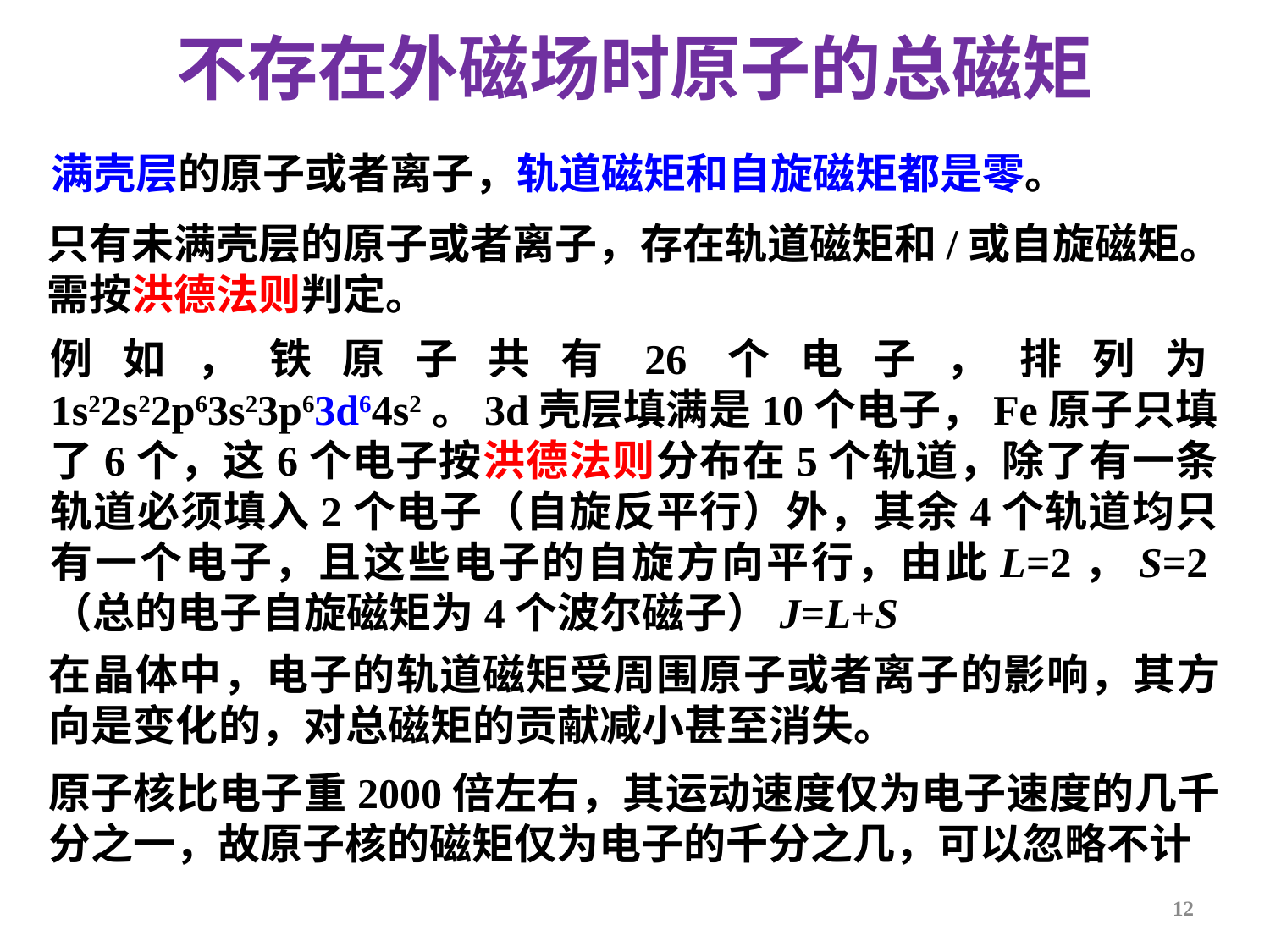

# 不存在外磁场时原子的总磁矩
满壳层的原子或者离子，轨道磁矩和自旋磁矩都是零。
只有未满壳层的原子或者离子，存在轨道磁矩和/或自旋磁矩。需按洪德法则判定。
例如，铁原子共有26个电子，排列为1s22s22p63s23p63d64s2。3d壳层填满是10个电子，Fe原子只填了6个，这6个电子按洪德法则分布在5个轨道，除了有一条轨道必须填入2个电子（自旋反平行）外，其余4个轨道均只有一个电子，且这些电子的自旋方向平行，由此L=2，S=2（总的电子自旋磁矩为4个波尔磁子）J=L+S
在晶体中，电子的轨道磁矩受周围原子或者离子的影响，其方向是变化的，对总磁矩的贡献减小甚至消失。
原子核比电子重2000倍左右，其运动速度仅为电子速度的几千分之一，故原子核的磁矩仅为电子的千分之几，可以忽略不计
12